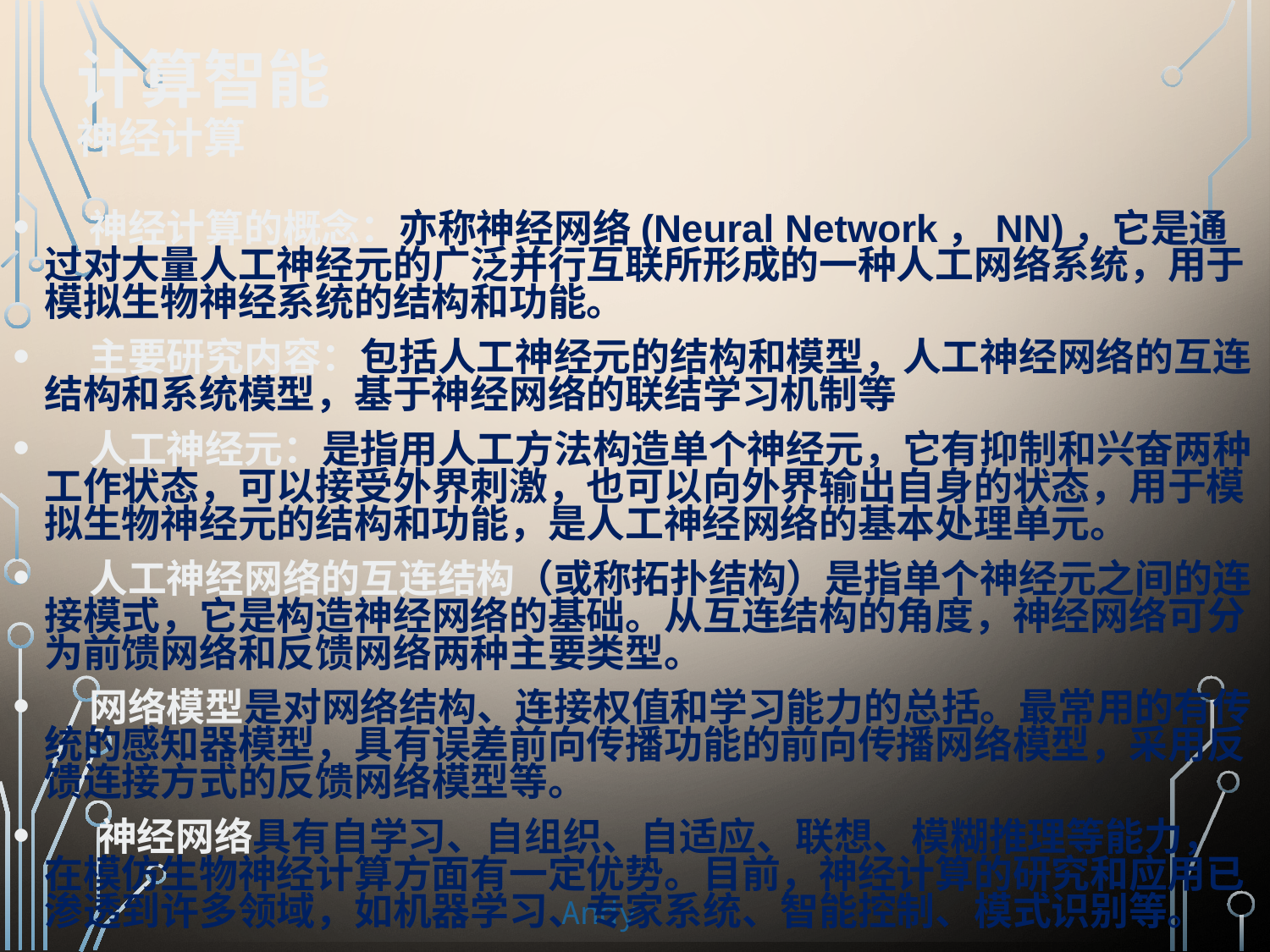

# 计算智能 神经计算
    神经计算的概念：亦称神经网络(Neural Network，NN)，它是通过对大量人工神经元的广泛并行互联所形成的一种人工网络系统，用于模拟生物神经系统的结构和功能。
    主要研究内容：包括人工神经元的结构和模型，人工神经网络的互连结构和系统模型，基于神经网络的联结学习机制等
    人工神经元：是指用人工方法构造单个神经元，它有抑制和兴奋两种工作状态，可以接受外界刺激，也可以向外界输出自身的状态，用于模拟生物神经元的结构和功能，是人工神经网络的基本处理单元。
    人工神经网络的互连结构（或称拓扑结构）是指单个神经元之间的连接模式，它是构造神经网络的基础。从互连结构的角度，神经网络可分为前馈网络和反馈网络两种主要类型。
    网络模型是对网络结构、连接权值和学习能力的总括。最常用的有传统的感知器模型，具有误差前向传播功能的前向传播网络模型，采用反馈连接方式的反馈网络模型等。
     神经网络具有自学习、自组织、自适应、联想、模糊推理等能力，在模仿生物神经计算方面有一定优势。目前，神经计算的研究和应用已渗透到许多领域，如机器学习、专家系统、智能控制、模式识别等。
24